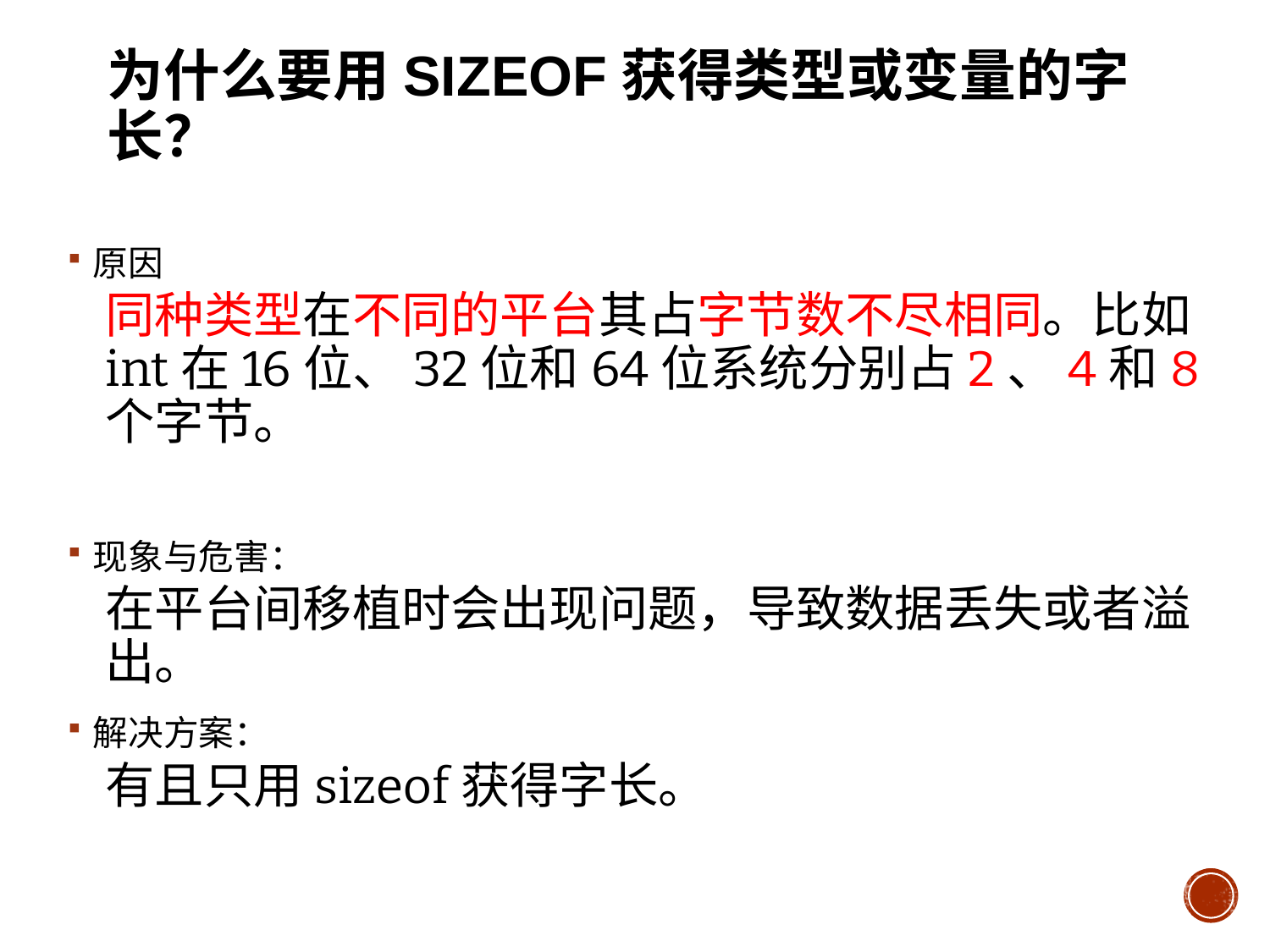

# 为什么要用sizeof获得类型或变量的字长？

原因
同种类型在不同的平台其占字节数不尽相同。比如int在16位、32位和64位系统分别占2、4和8个字节。

现象与危害：
在平台间移植时会出现问题，导致数据丢失或者溢出。
解决方案：
有且只用sizeof获得字长。

33